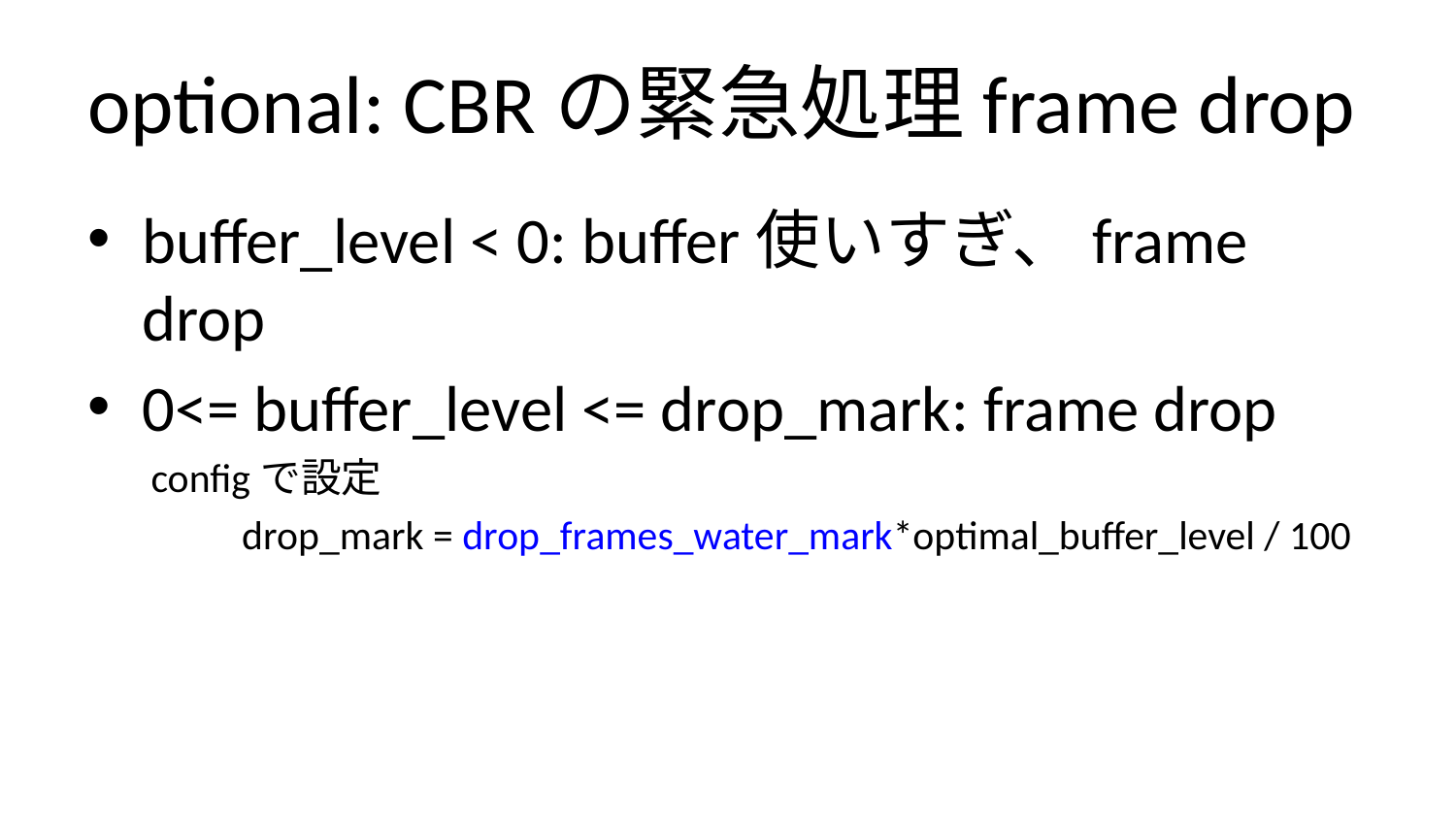

# optional: CBRの緊急処理frame drop
buffer_level < 0: buffer使いすぎ、frame drop
0<= buffer_level <= drop_mark: frame drop
configで設定
　　drop_mark = drop_frames_water_mark*optimal_buffer_level / 100